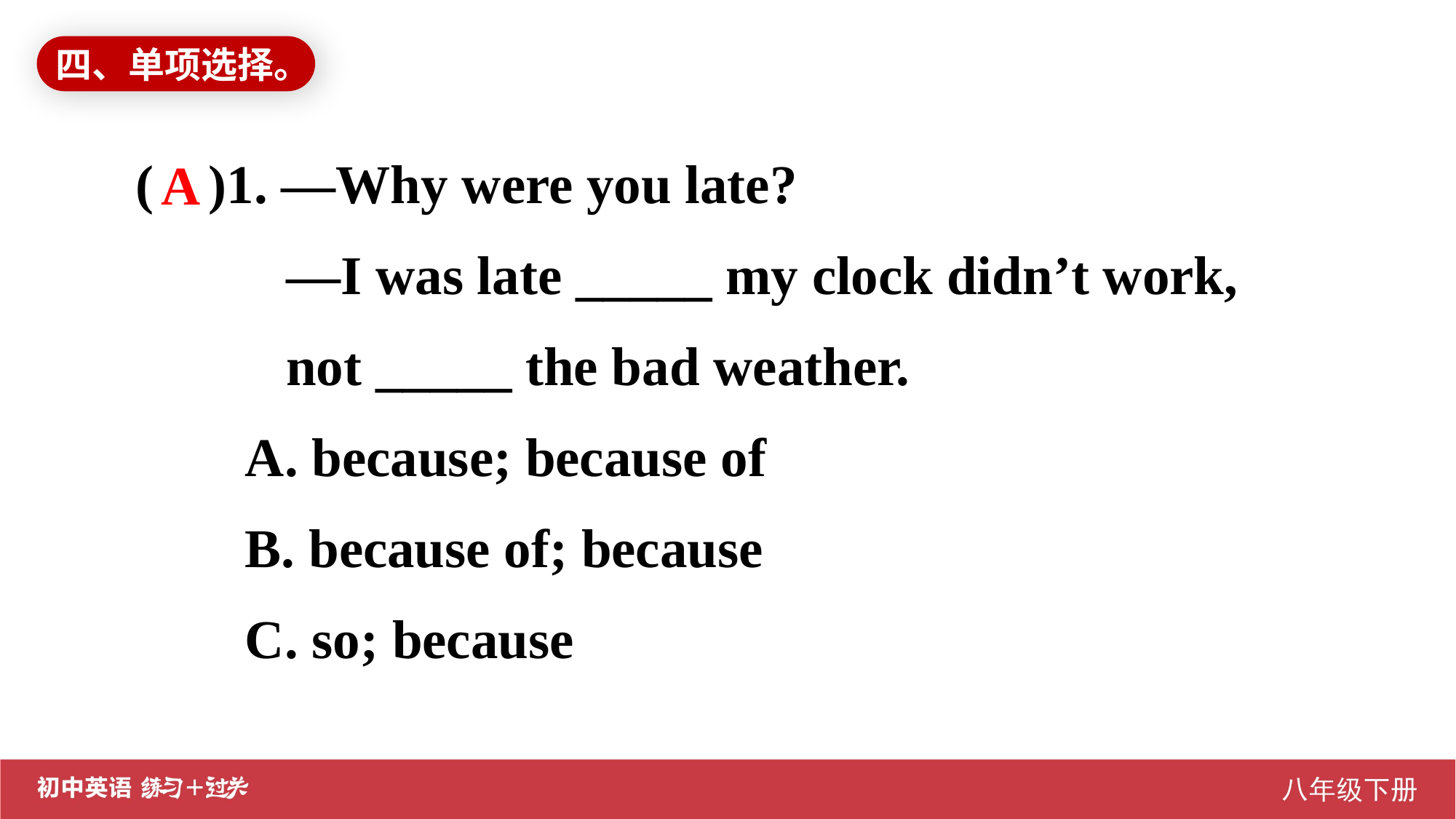

四、单项选择。
(    )1. —Why were you late?
	   —I was late _____ my clock didn’t work,      	   not _____ the bad weather.
A. because; because of
B. because of; because
C. so; because
A